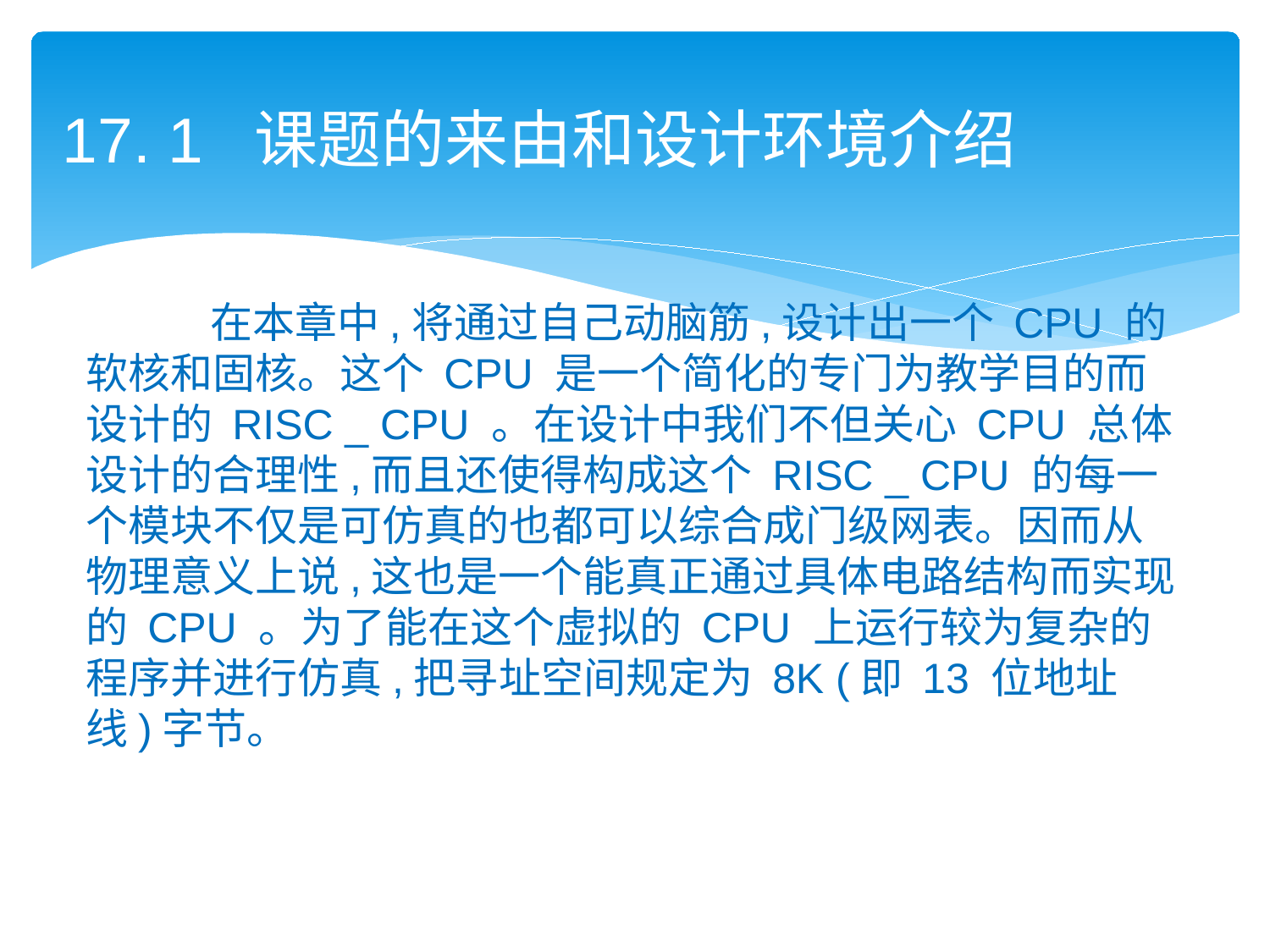

# 17. 1  课题的来由和设计环境介绍
            在本章中,将通过自己动脑筋,设计出一个 CPU 的软核和固核。这个 CPU 是一个简化的专门为教学目的而设计的 RISC _ CPU 。在设计中我们不但关心 CPU 总体设计的合理性,而且还使得构成这个 RISC _ CPU 的每一个模块不仅是可仿真的也都可以综合成门级网表。因而从物理意义上说,这也是一个能真正通过具体电路结构而实现的 CPU 。为了能在这个虚拟的 CPU 上运行较为复杂的程序并进行仿真,把寻址空间规定为 8K (即 13 位地址线)字节。